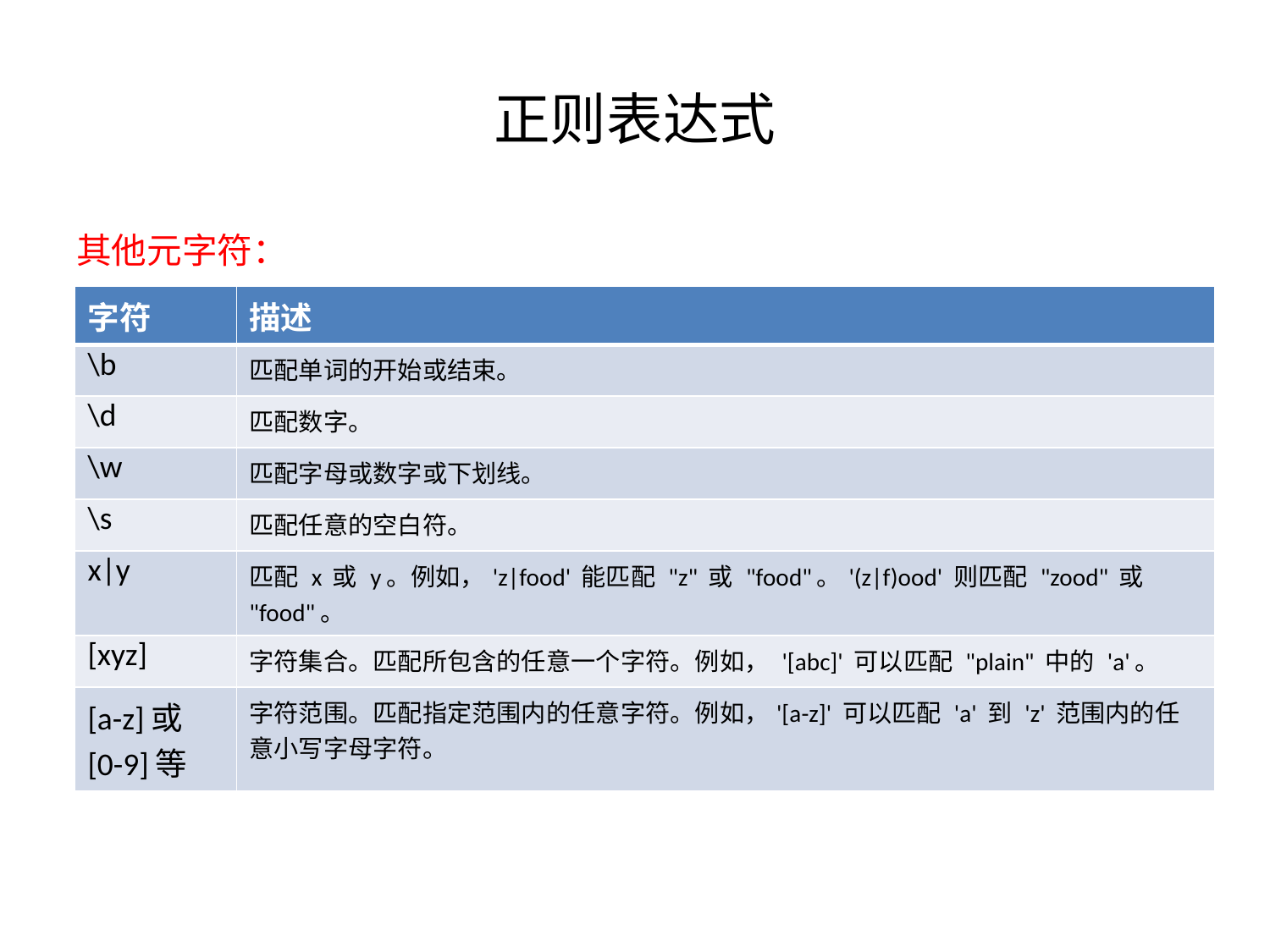

# 正则表达式
其他元字符：

| 字符 | 描述 |
| --- | --- |
| \b | 匹配单词的开始或结束。 |
| \d | 匹配数字。 |
| \w | 匹配字母或数字或下划线。 |
| \s | 匹配任意的空白符。 |
| x|y | 匹配 x 或 y。例如，'z|food' 能匹配 "z" 或 "food"。'(z|f)ood' 则匹配 "zood" 或 "food"。 |
| [xyz] | 字符集合。匹配所包含的任意一个字符。例如， '[abc]' 可以匹配 "plain" 中的 'a'。 |
| [a-z]或[0-9]等 | 字符范围。匹配指定范围内的任意字符。例如，'[a-z]' 可以匹配 'a' 到 'z' 范围内的任意小写字母字符。 |